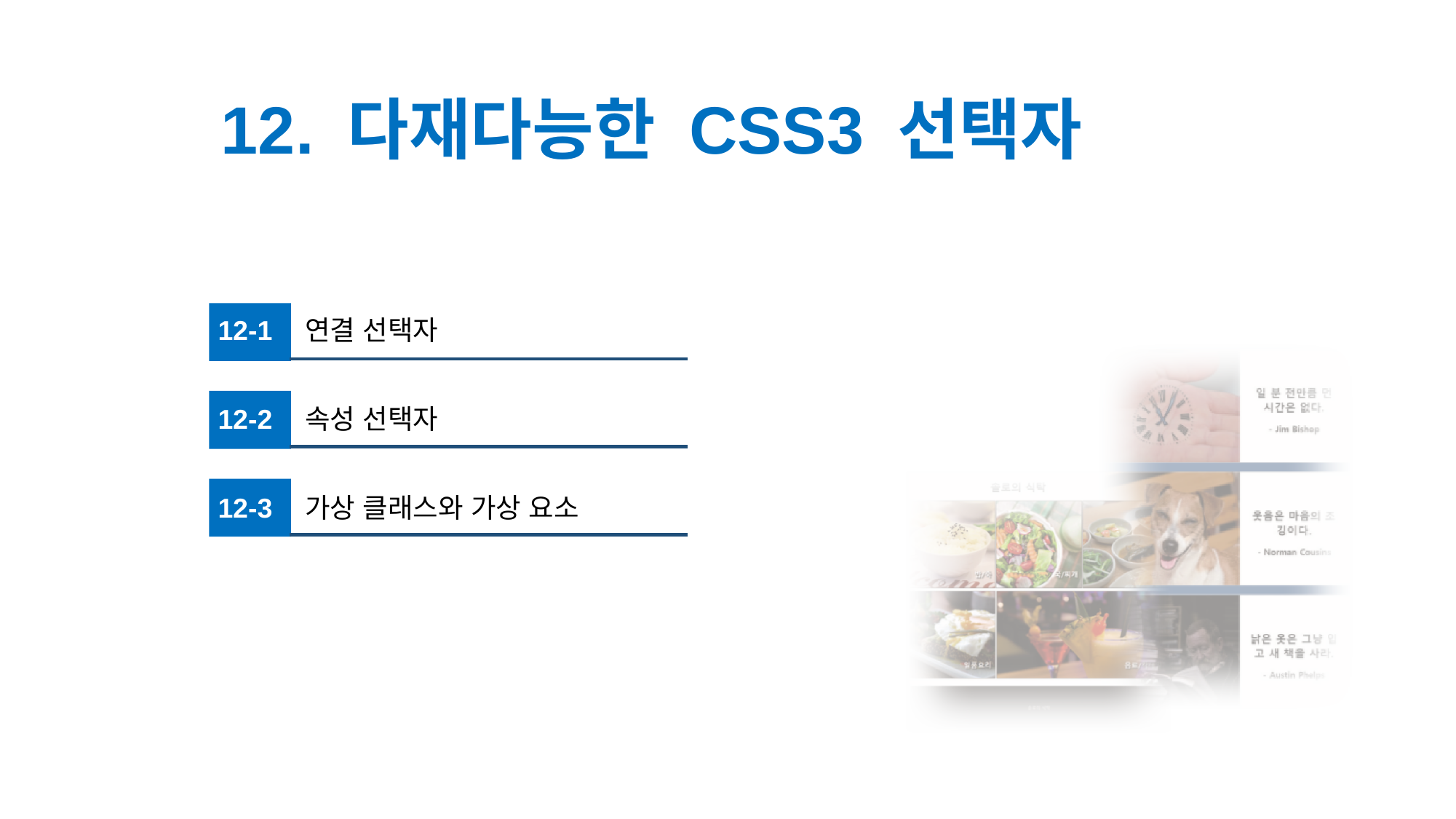

# 12. 다재다능한 CSS3 선택자
12-1
연결 선택자
12-2
속성 선택자
12-3
가상 클래스와 가상 요소